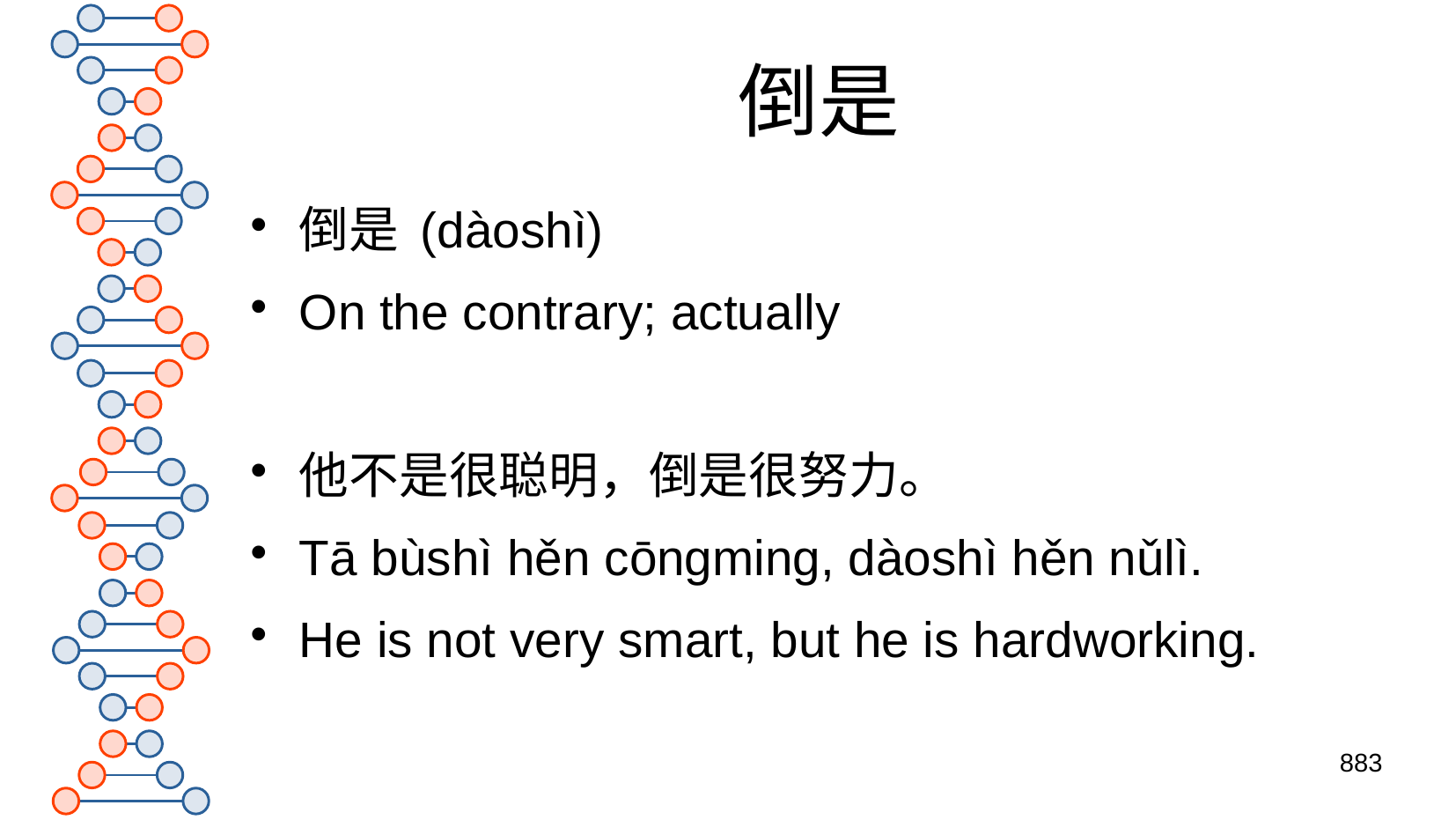

# 倒是
倒是 (dàoshì)
On the contrary; actually

他不是很聪明，倒是很努力。
Tā bùshì hěn cōngming, dàoshì hěn nǔlì.
He is not very smart, but he is hardworking.

883